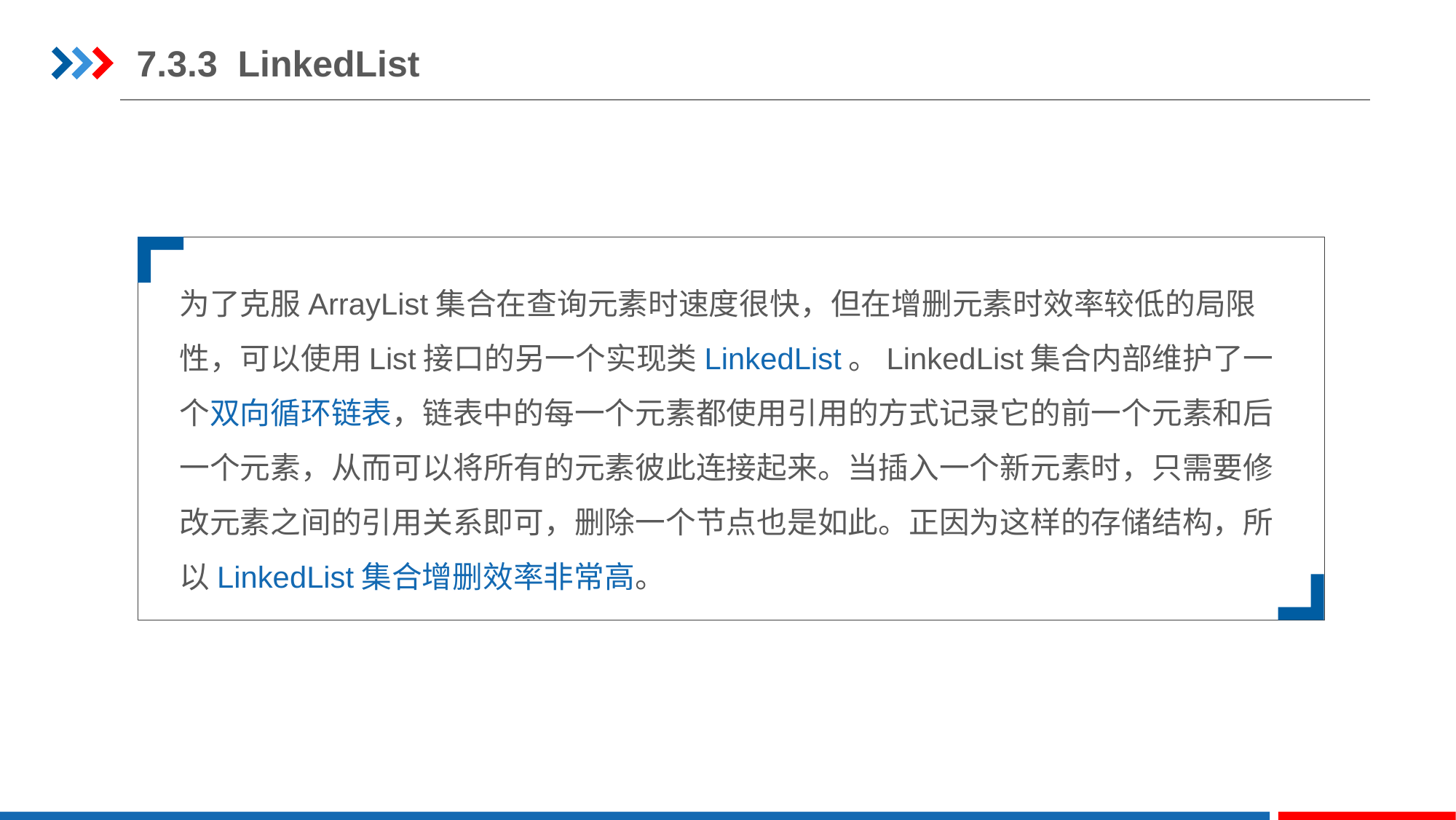

7.3.3  LinkedList

为了克服ArrayList集合在查询元素时速度很快，但在增删元素时效率较低的局限性，可以使用List接口的另一个实现类LinkedList。LinkedList集合内部维护了一个双向循环链表，链表中的每一个元素都使用引用的方式记录它的前一个元素和后一个元素，从而可以将所有的元素彼此连接起来。当插入一个新元素时，只需要修改元素之间的引用关系即可，删除一个节点也是如此。正因为这样的存储结构，所以LinkedList集合增删效率非常高。